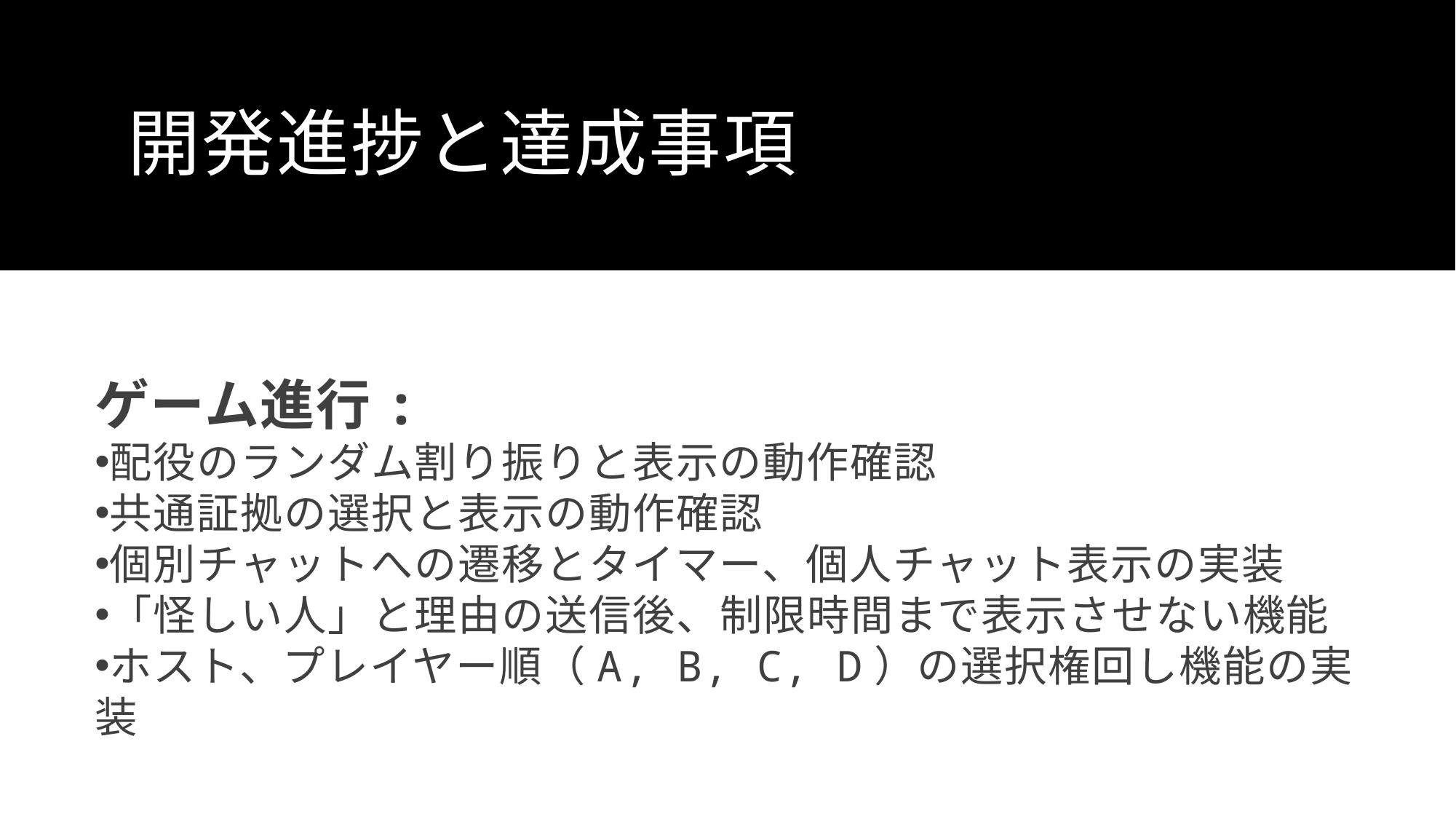

# 開発進捗と達成事項
ゲーム進行:
配役のランダム割り振りと表示の動作確認
共通証拠の選択と表示の動作確認
個別チャットへの遷移とタイマー、個人チャット表示の実装
「怪しい人」と理由の送信後、制限時間まで表示させない機能
ホスト、プレイヤー順（A, B, C, D）の選択権回し機能の実装